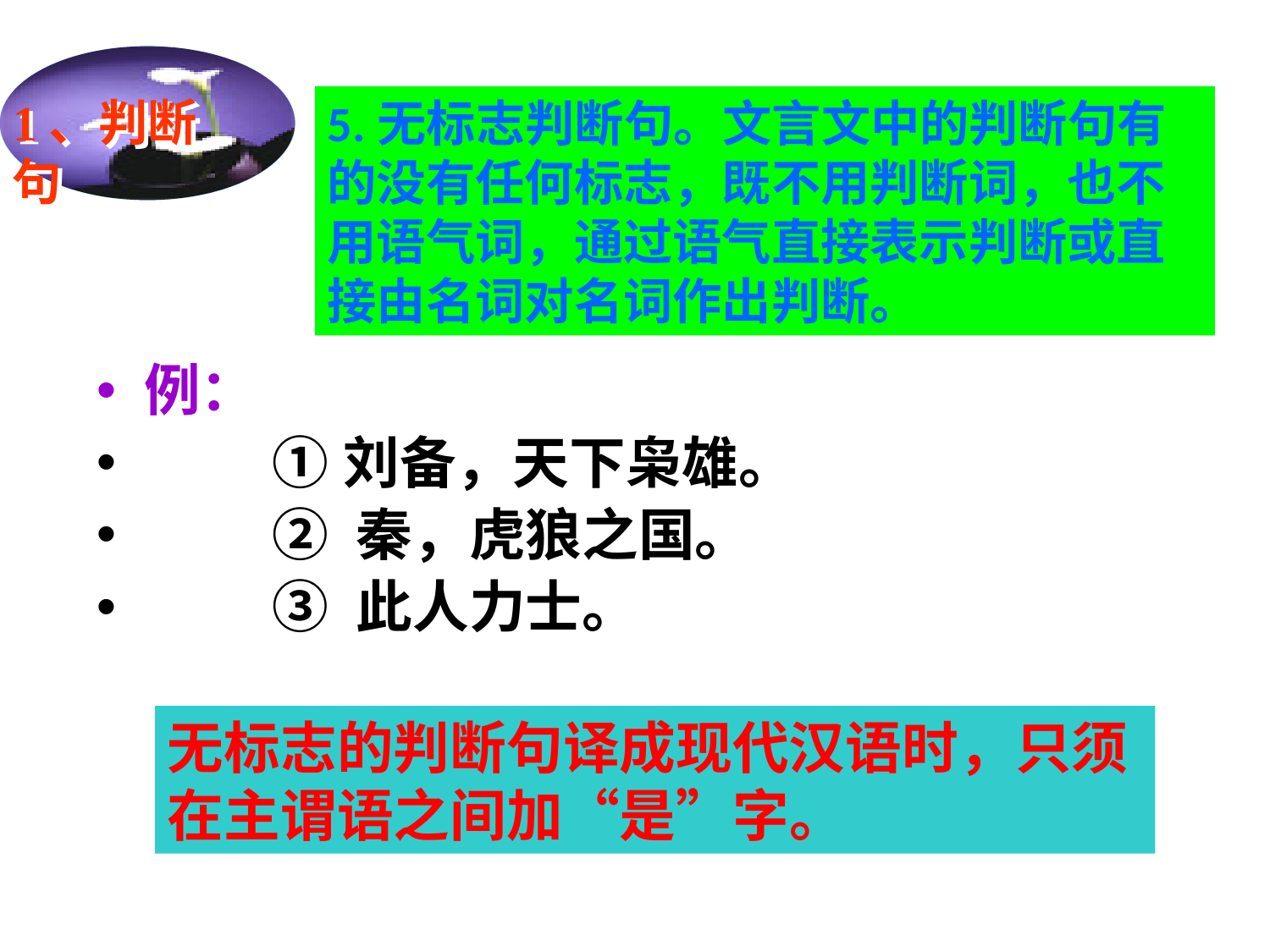

1、判断句
5.无标志判断句。文言文中的判断句有的没有任何标志，既不用判断词，也不用语气词，通过语气直接表示判断或直接由名词对名词作出判断。
例：
          ①刘备，天下枭雄。
          ② 秦，虎狼之国。
          ③ 此人力士。
无标志的判断句译成现代汉语时，只须在主谓语之间加“是”字。